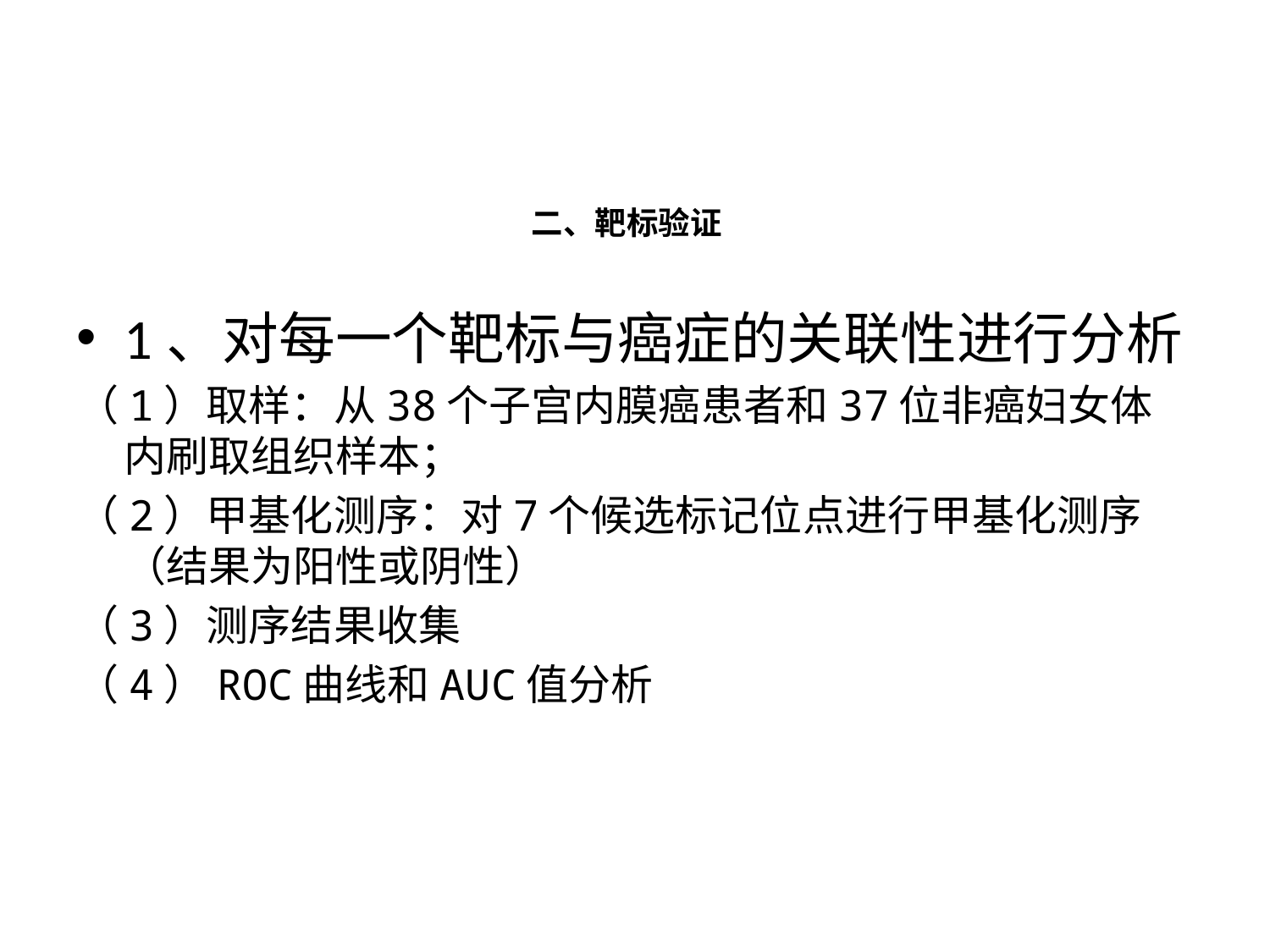

# 二、靶标验证
1、对每一个靶标与癌症的关联性进行分析
（1）取样：从38个子宫内膜癌患者和37位非癌妇女体内刷取组织样本；
（2）甲基化测序：对7个候选标记位点进行甲基化测序（结果为阳性或阴性）
（3）测序结果收集
（4）ROC曲线和AUC值分析